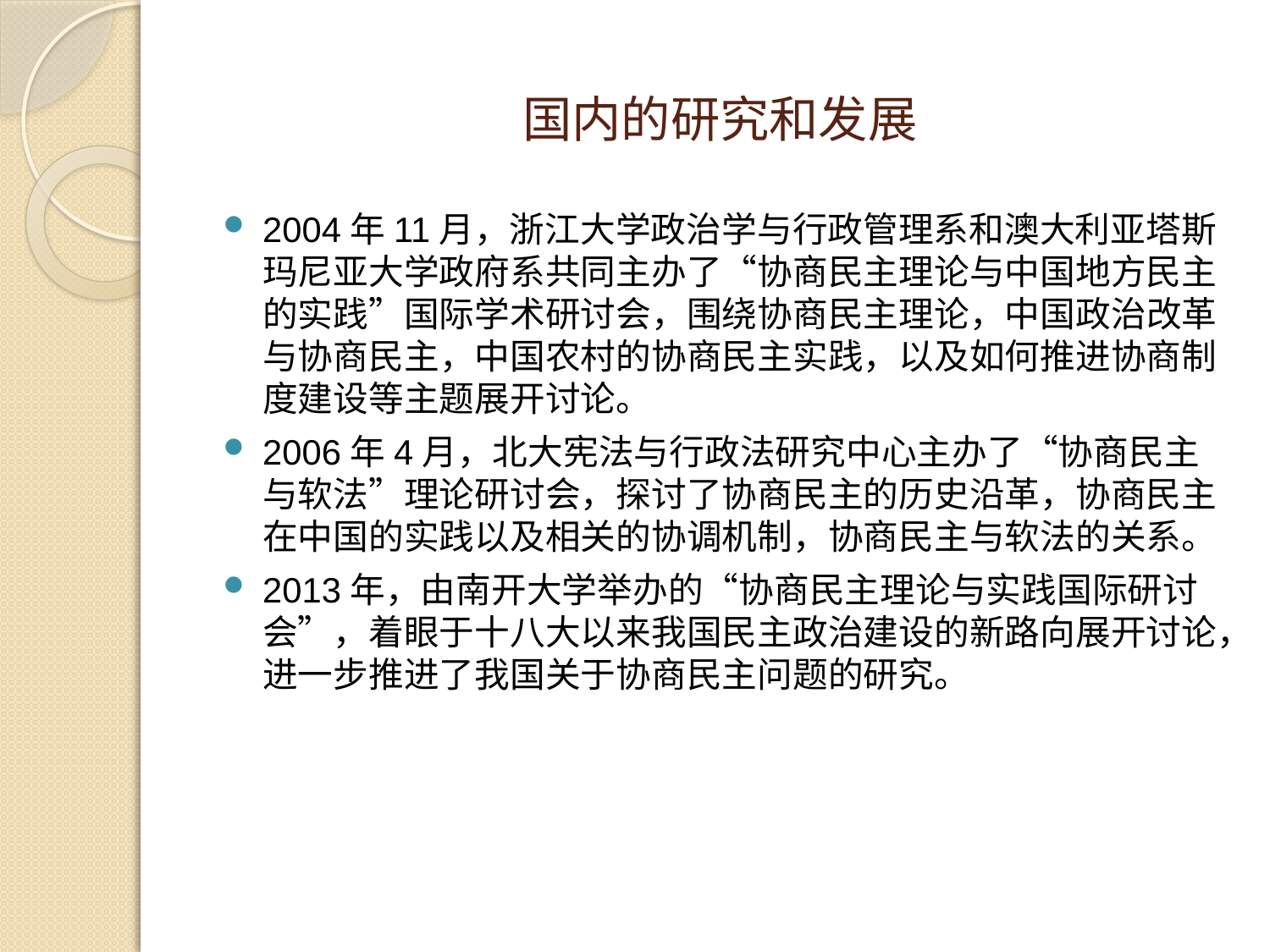

# 国内的研究和发展
2004年11月，浙江大学政治学与行政管理系和澳大利亚塔斯玛尼亚大学政府系共同主办了“协商民主理论与中国地方民主的实践”国际学术研讨会，围绕协商民主理论，中国政治改革与协商民主，中国农村的协商民主实践，以及如何推进协商制度建设等主题展开讨论。
2006年4月，北大宪法与行政法研究中心主办了“协商民主与软法”理论研讨会，探讨了协商民主的历史沿革，协商民主在中国的实践以及相关的协调机制，协商民主与软法的关系。
2013年，由南开大学举办的“协商民主理论与实践国际研讨会”，着眼于十八大以来我国民主政治建设的新路向展开讨论，进一步推进了我国关于协商民主问题的研究。